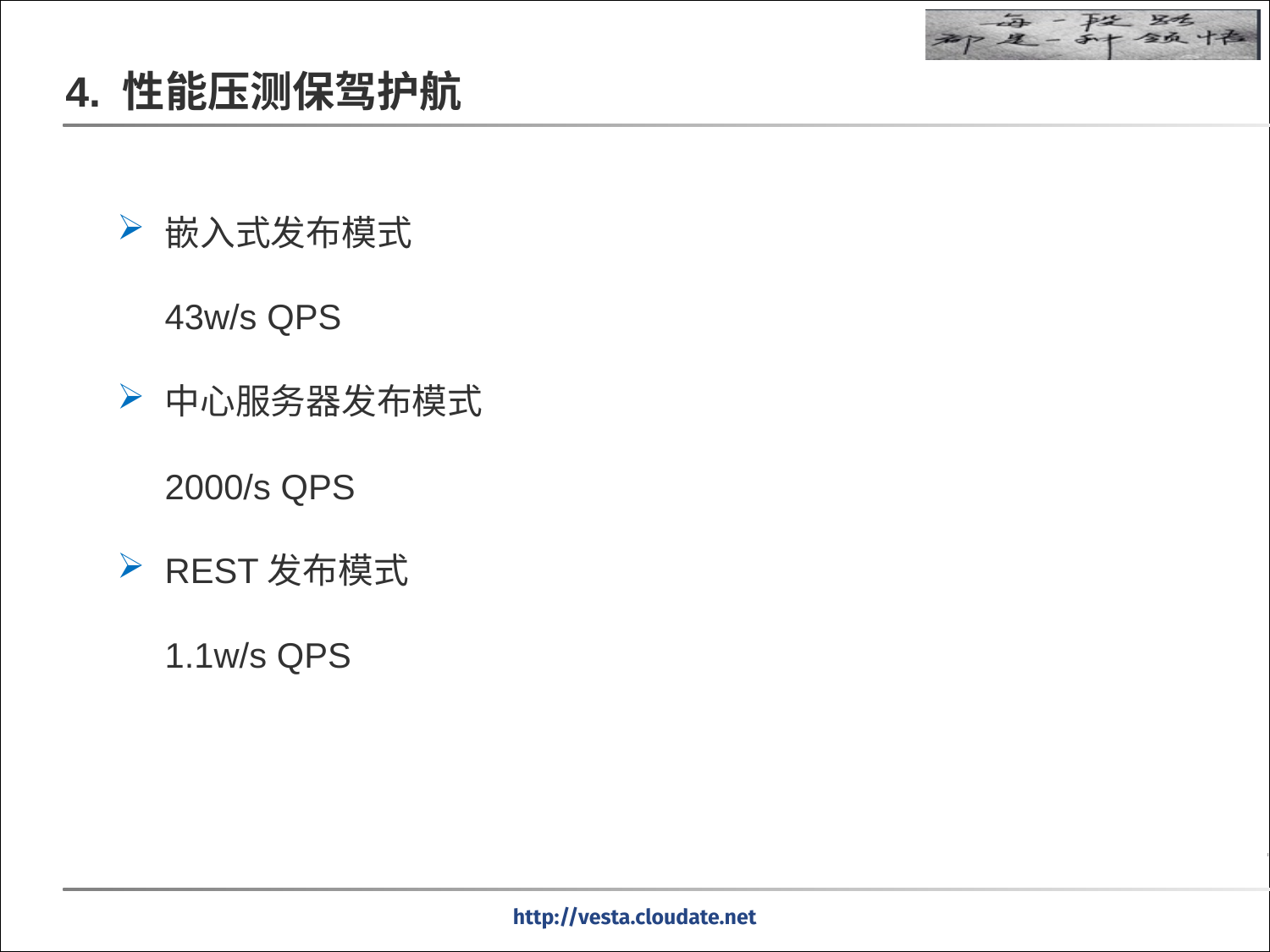

# 4. 性能压测保驾护航
嵌入式发布模式
	43w/s QPS
中心服务器发布模式
	2000/s QPS
REST发布模式
	1.1w/s QPS